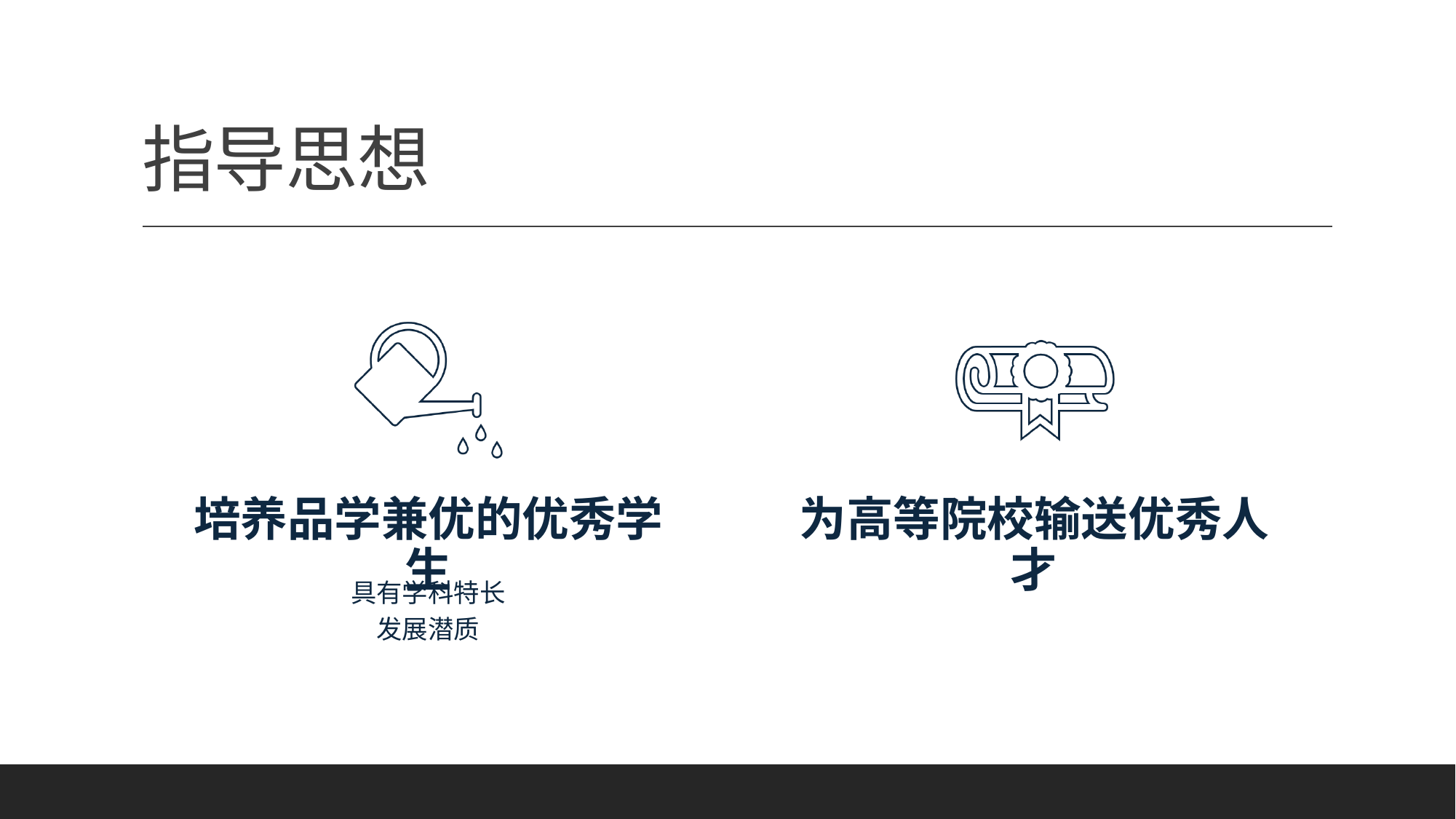

# 指导思想
培养品学兼优的优秀学生
具有学科特长
发展潜质
为高等院校输送优秀人才